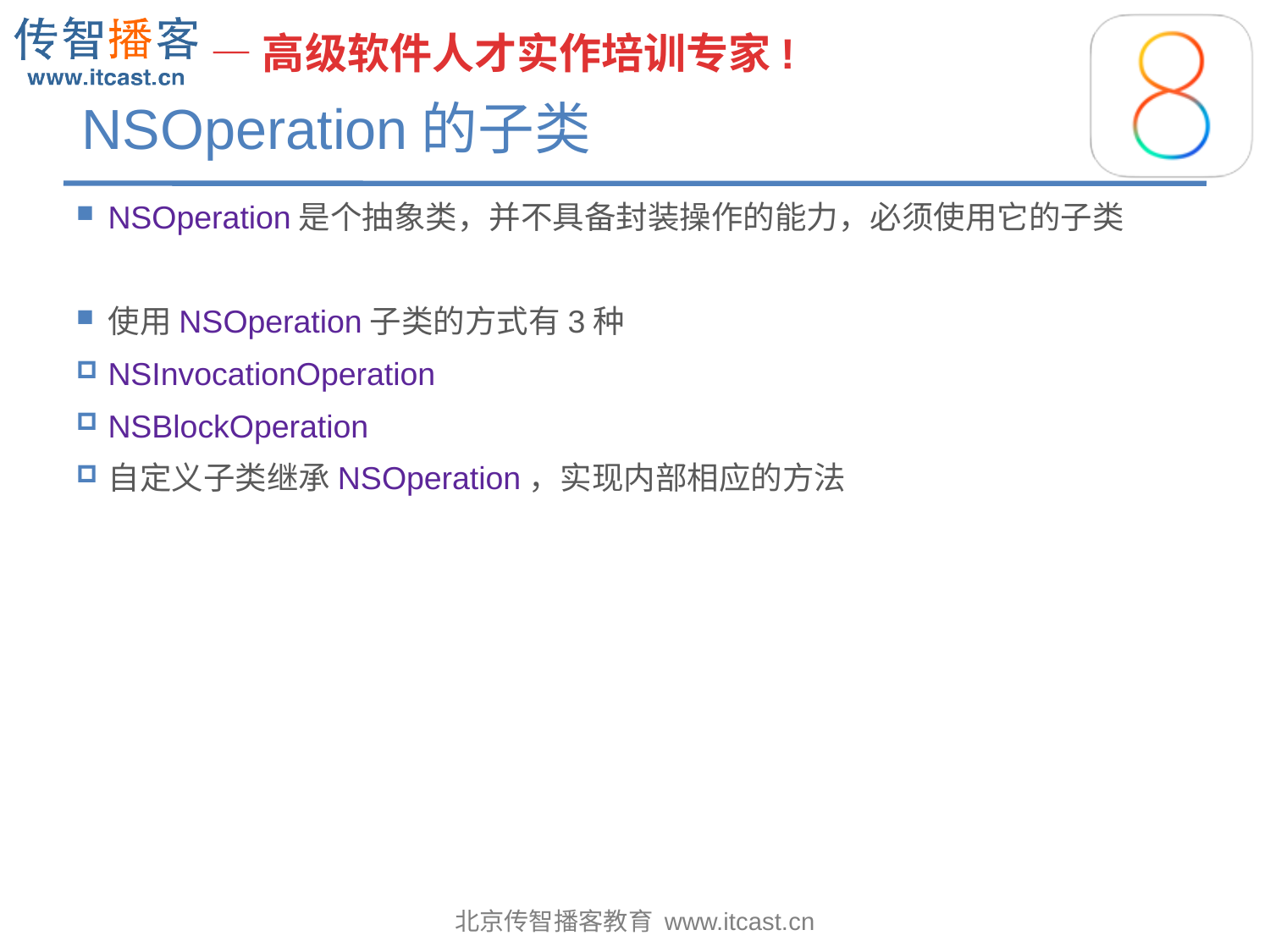

# NSOperation的子类
NSOperation是个抽象类，并不具备封装操作的能力，必须使用它的子类

使用NSOperation子类的方式有3种
NSInvocationOperation
NSBlockOperation
自定义子类继承NSOperation，实现内部相应的方法